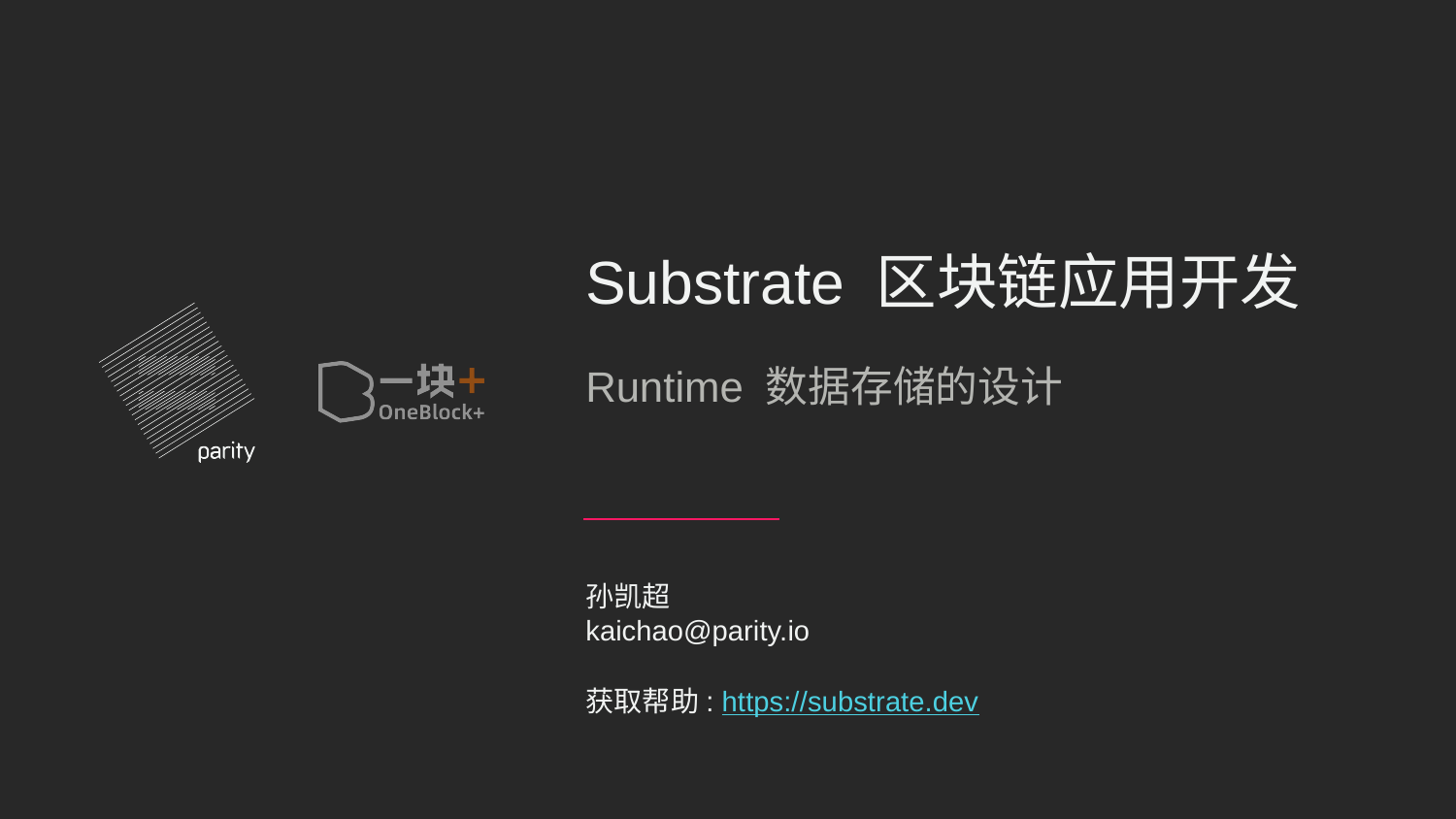

# Substrate 区块链应用开发
Runtime 数据存储的设计
孙凯超
kaichao@parity.io
获取帮助: https://substrate.dev